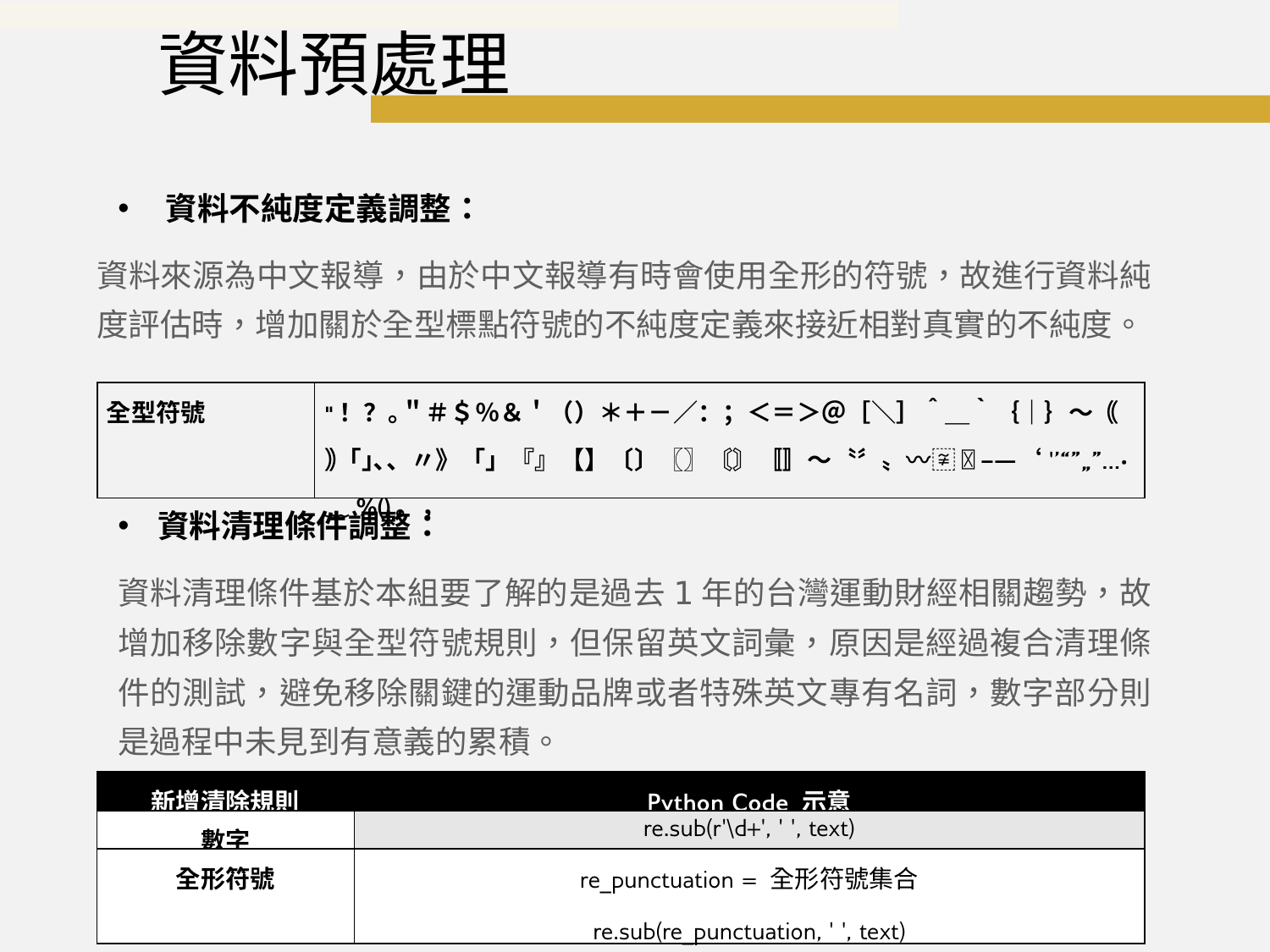

資料預處理

資料不純度定義調整：
資料來源為中文報導，由於中文報導有時會使用全形的符號，故進行資料純度評估時，增加關於全型標點符號的不純度定義來接近相對真實的不純度。

資料清理條件調整：
資料清理條件基於本組要了解的是過去1年的台灣運動財經相關趨勢，故增加移除數字與全型符號規則，但保留英文詞彙，原因是經過複合清理條件的測試，避免移除關鍵的運動品牌或者特殊英文專有名詞，數字部分則是過程中未見到有意義的累積。

| 全型符號 | "！？｡＂＃＄％＆＇（）＊＋－／：；＜＝＞＠［＼］＾＿｀｛｜｝～｟｠｢｣､、〃》「」『』【】〔〕〖〗〘〙〚〛〜〝〞〟〰〾〿–—‘'‛“”„‟…‧﹏%()。， |
| --- | --- |
| 新增清除規則 | Python Code 示意 |
| --- | --- |
| 數字 | re.sub(r'\d+', ' ', text) |
| 全形符號 | re\_punctuation = 全形符號集合 re.sub(re\_punctuation, ' ', text) |